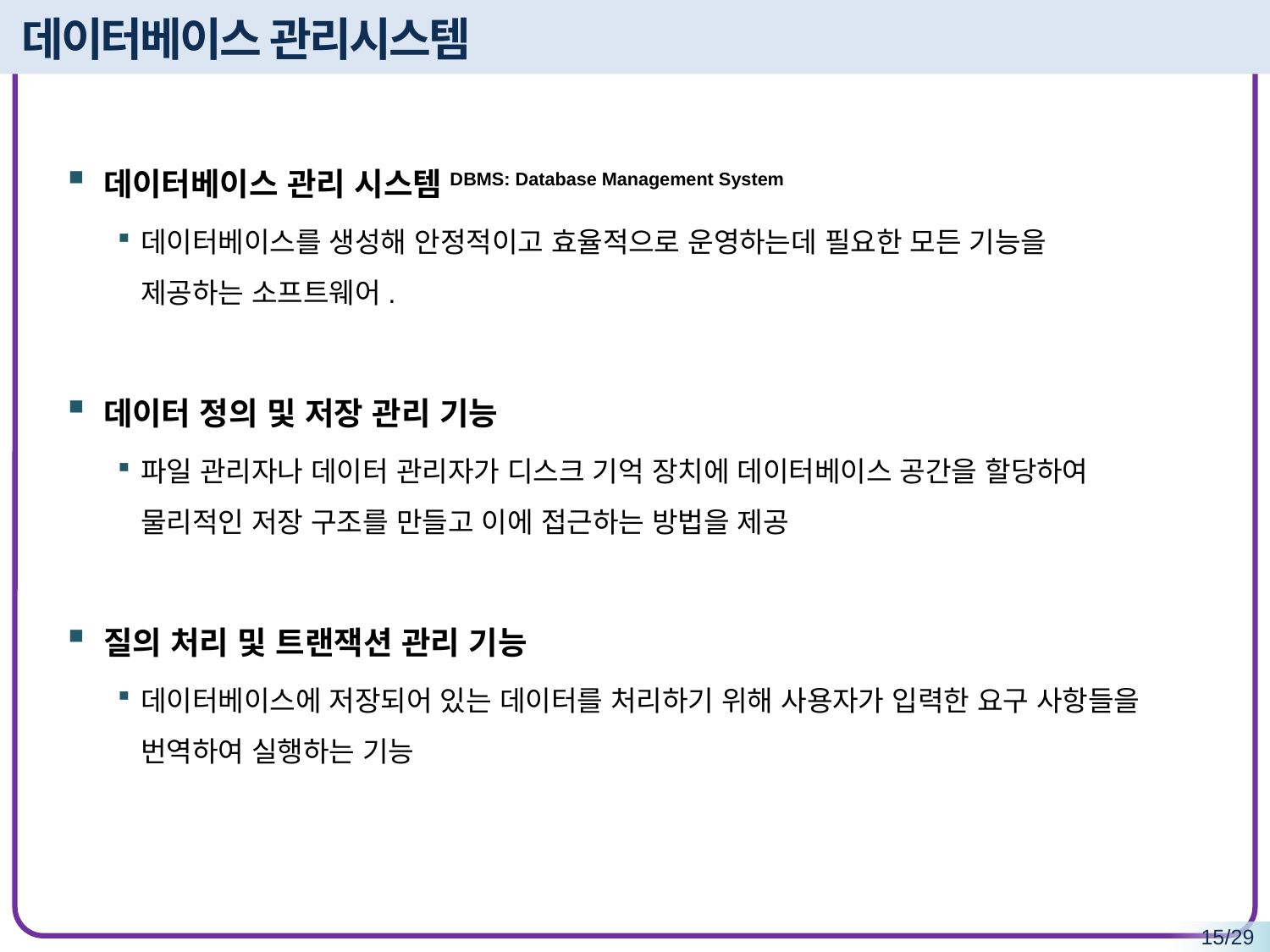

# 데이터베이스 관리시스템
데이터베이스 관리 시스템DBMS: Database Management System
데이터베이스를 생성해 안정적이고 효율적으로 운영하는데 필요한 모든 기능을 제공하는 소프트웨어.

데이터 정의 및 저장 관리 기능
파일 관리자나 데이터 관리자가 디스크 기억 장치에 데이터베이스 공간을 할당하여 물리적인 저장 구조를 만들고 이에 접근하는 방법을 제공

질의 처리 및 트랜잭션 관리 기능
데이터베이스에 저장되어 있는 데이터를 처리하기 위해 사용자가 입력한 요구 사항들을 번역하여 실행하는 기능